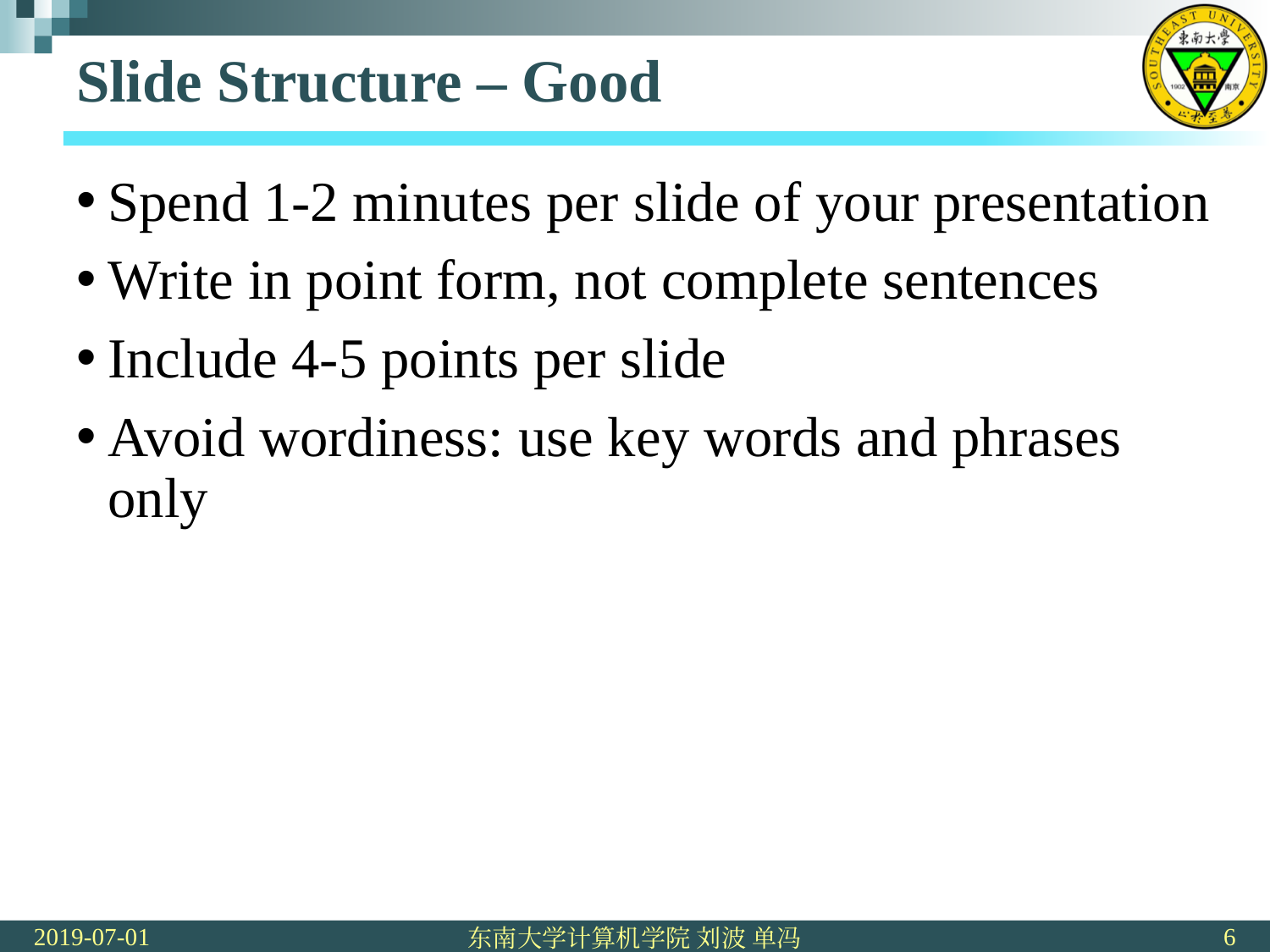

# Slide Structure – Good
Spend 1-2 minutes per slide of your presentation
Write in point form, not complete sentences
Include 4-5 points per slide
Avoid wordiness: use key words and phrases only

2019-07-01
6
东南大学计算机学院 刘波 单冯